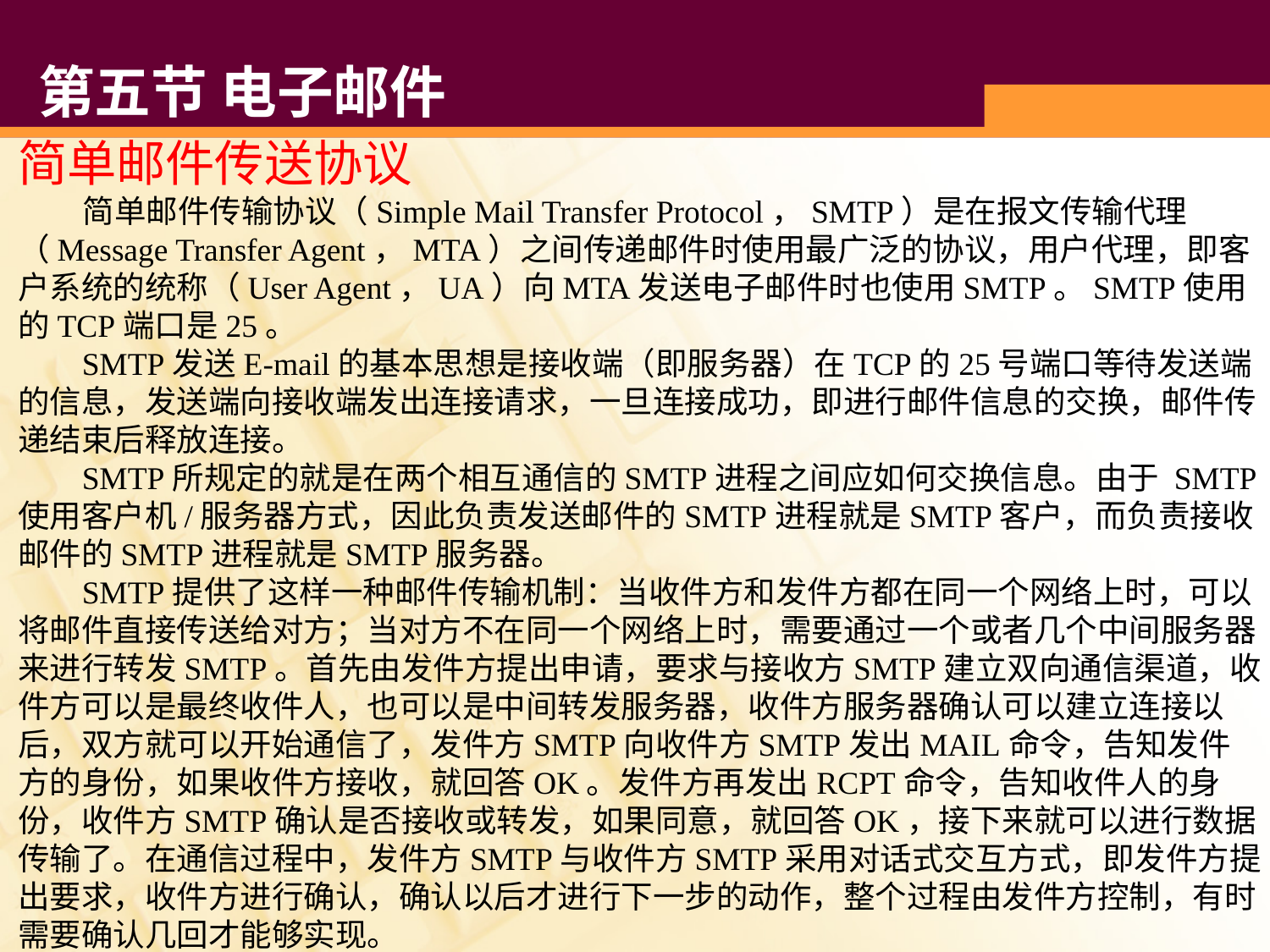

# 第五节 电子邮件
简单邮件传送协议
        简单邮件传输协议（Simple Mail Transfer Protocol，SMTP）是在报文传输代理（Message Transfer Agent，MTA）之间传递邮件时使用最广泛的协议，用户代理，即客户系统的统称（User Agent，UA）向MTA发送电子邮件时也使用SMTP。SMTP使用的TCP端口是25。
        SMTP发送E-mail的基本思想是接收端（即服务器）在TCP的25号端口等待发送端的信息，发送端向接收端发出连接请求，一旦连接成功，即进行邮件信息的交换，邮件传递结束后释放连接。
        SMTP所规定的就是在两个相互通信的SMTP进程之间应如何交换信息。由于 SMTP使用客户机/服务器方式，因此负责发送邮件的SMTP进程就是SMTP客户，而负责接收邮件的SMTP进程就是SMTP服务器。
        SMTP提供了这样一种邮件传输机制：当收件方和发件方都在同一个网络上时，可以将邮件直接传送给对方；当对方不在同一个网络上时，需要通过一个或者几个中间服务器来进行转发SMTP。首先由发件方提出申请，要求与接收方SMTP建立双向通信渠道，收件方可以是最终收件人，也可以是中间转发服务器，收件方服务器确认可以建立连接以后，双方就可以开始通信了，发件方SMTP向收件方SMTP发出MAIL命令，告知发件方的身份，如果收件方接收，就回答OK。发件方再发出RCPT命令，告知收件人的身份，收件方SMTP确认是否接收或转发，如果同意，就回答OK，接下来就可以进行数据传输了。在通信过程中，发件方SMTP与收件方SMTP采用对话式交互方式，即发件方提出要求，收件方进行确认，确认以后才进行下一步的动作，整个过程由发件方控制，有时需要确认几回才能够实现。